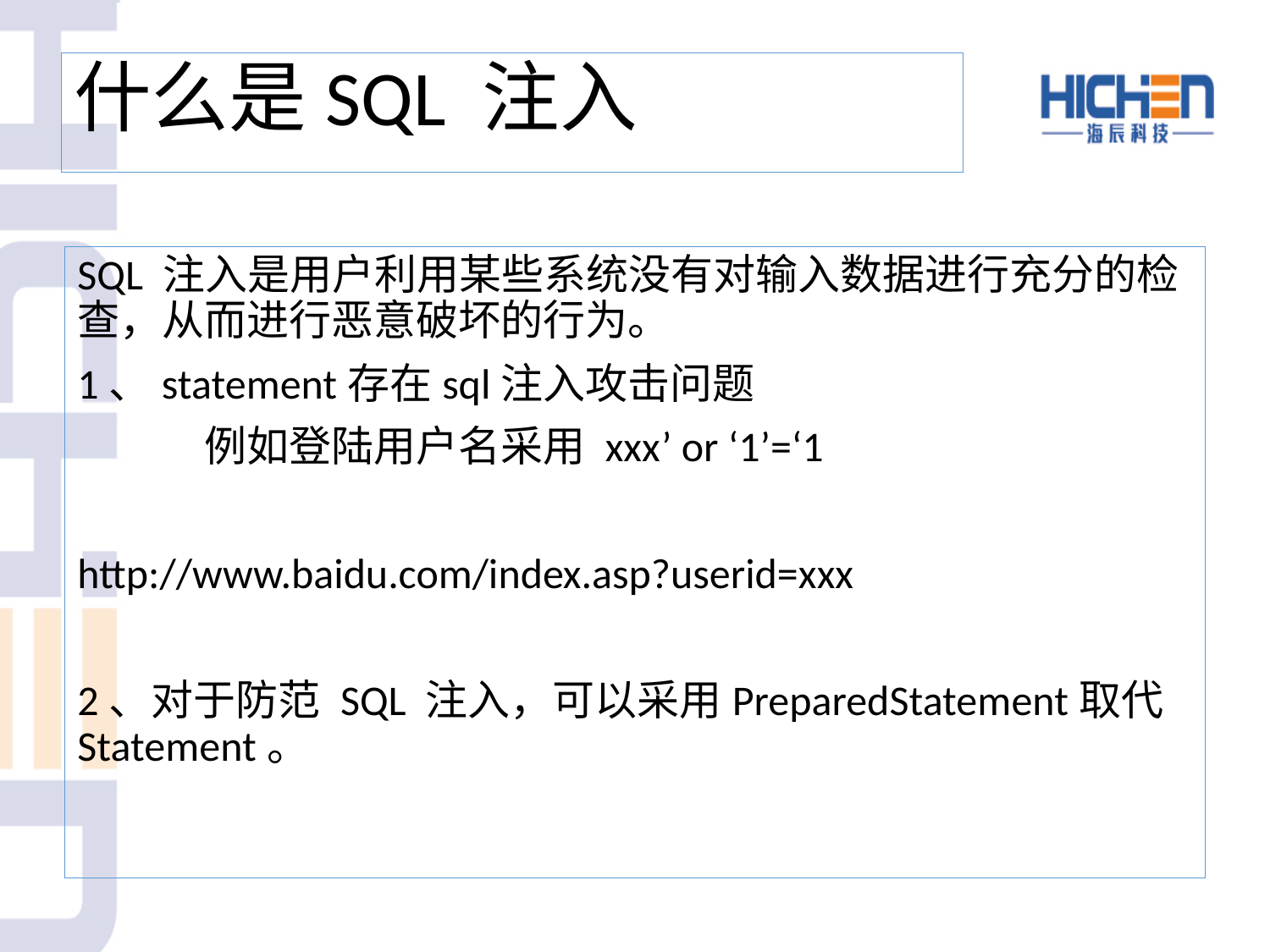

# 什么是SQL 注入
SQL 注入是用户利用某些系统没有对输入数据进行充分的检查，从而进行恶意破坏的行为。
1、statement存在sql注入攻击问题
	例如登陆用户名采用 xxx’ or ‘1’=‘1

http://www.baidu.com/index.asp?userid=xxx

2、对于防范 SQL 注入，可以采用PreparedStatement取代Statement。